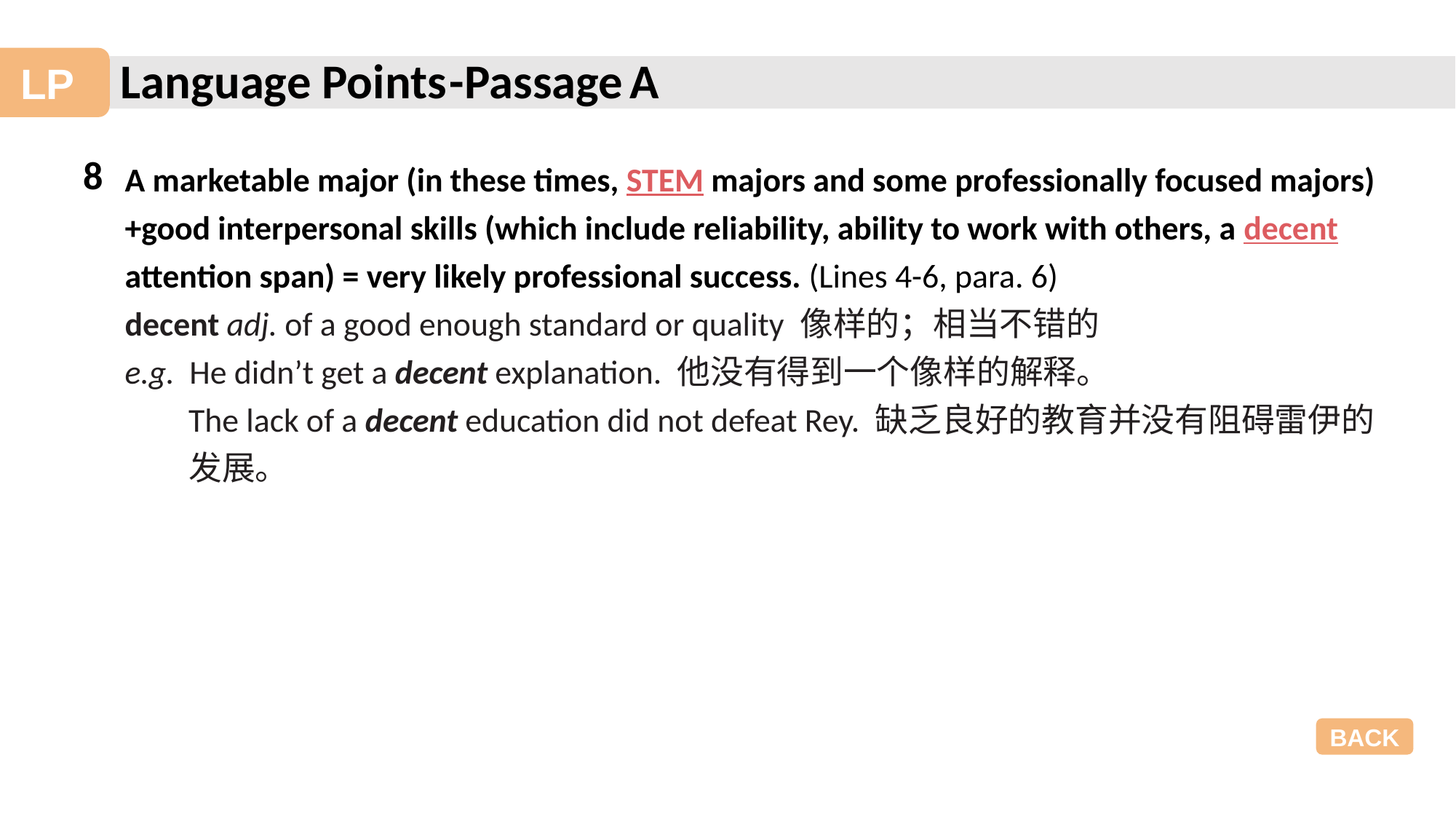

-Passage A
8
A marketable major (in these times, STEM majors and some professionally focused majors) +good interpersonal skills (which include reliability, ability to work with others, a decent attention span) = very likely professional success. (Lines 4-6, para. 6)
decent adj. of a good enough standard or quality 像样的；相当不错的
e.g.  He didn’t get a decent explanation. 他没有得到一个像样的解释。
The lack of a decent education did not defeat Rey. 缺乏良好的教育并没有阻碍雷伊的发展。
BACK